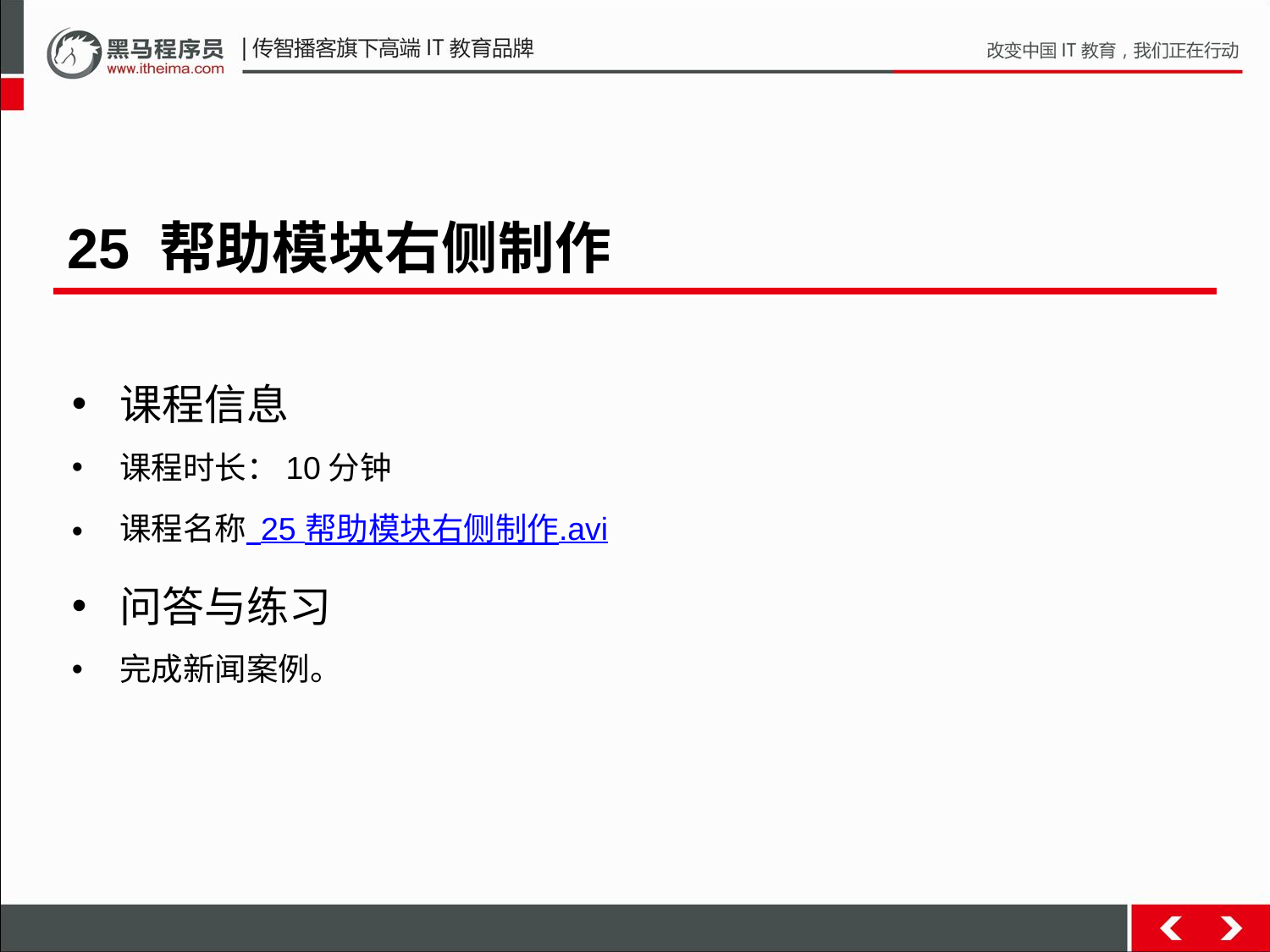

25 帮助模块右侧制作
课程信息
课程时长：10分钟
课程名称  25 帮助模块右侧制作.avi
问答与练习
完成新闻案例。